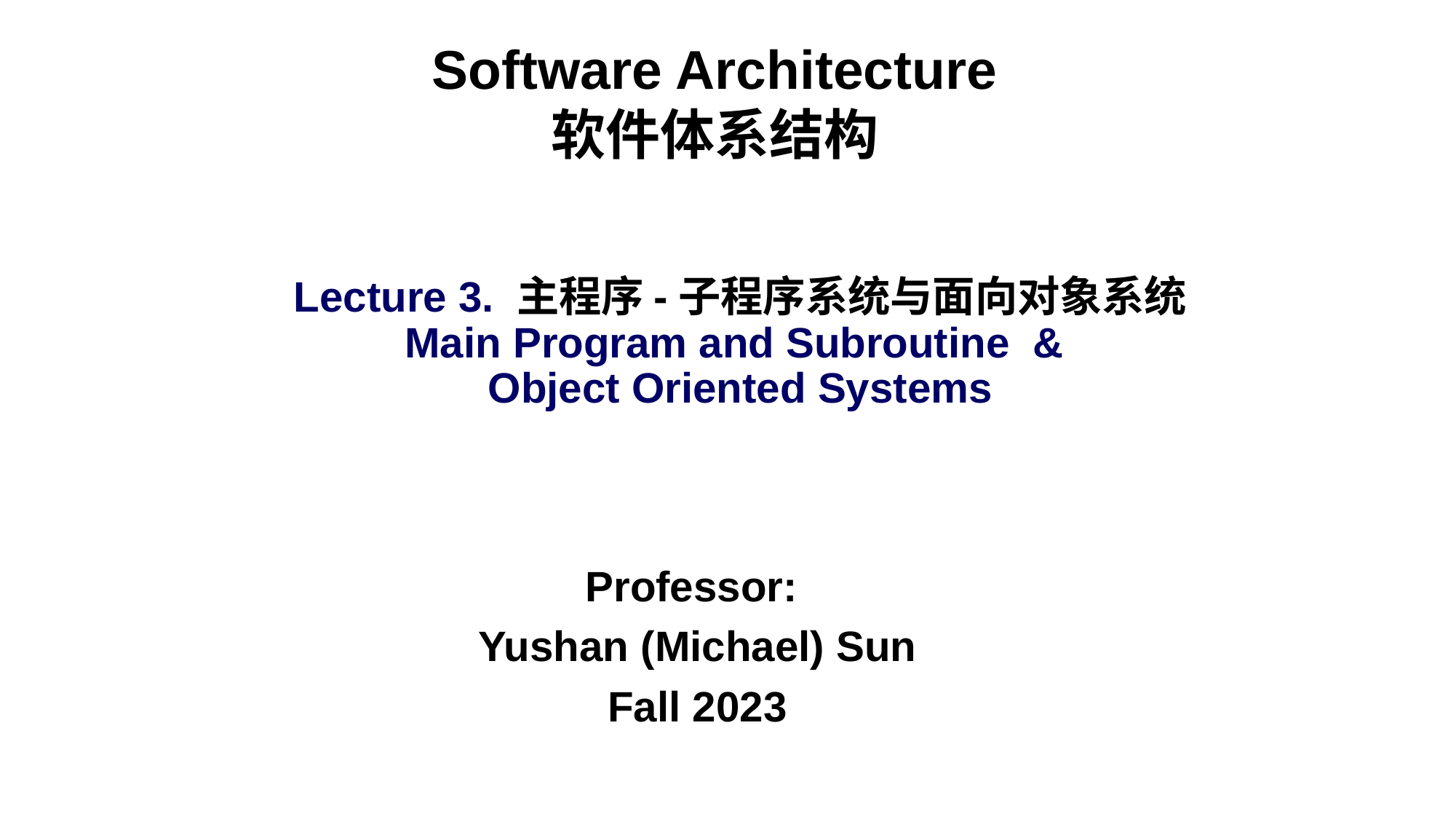

Software Architecture
软件体系结构
# Lecture 3. 主程序-子程序系统与面向对象系统 Main Program and Subroutine  & Object Oriented Systems
Professor:
Yushan (Michael) Sun
Fall 2023